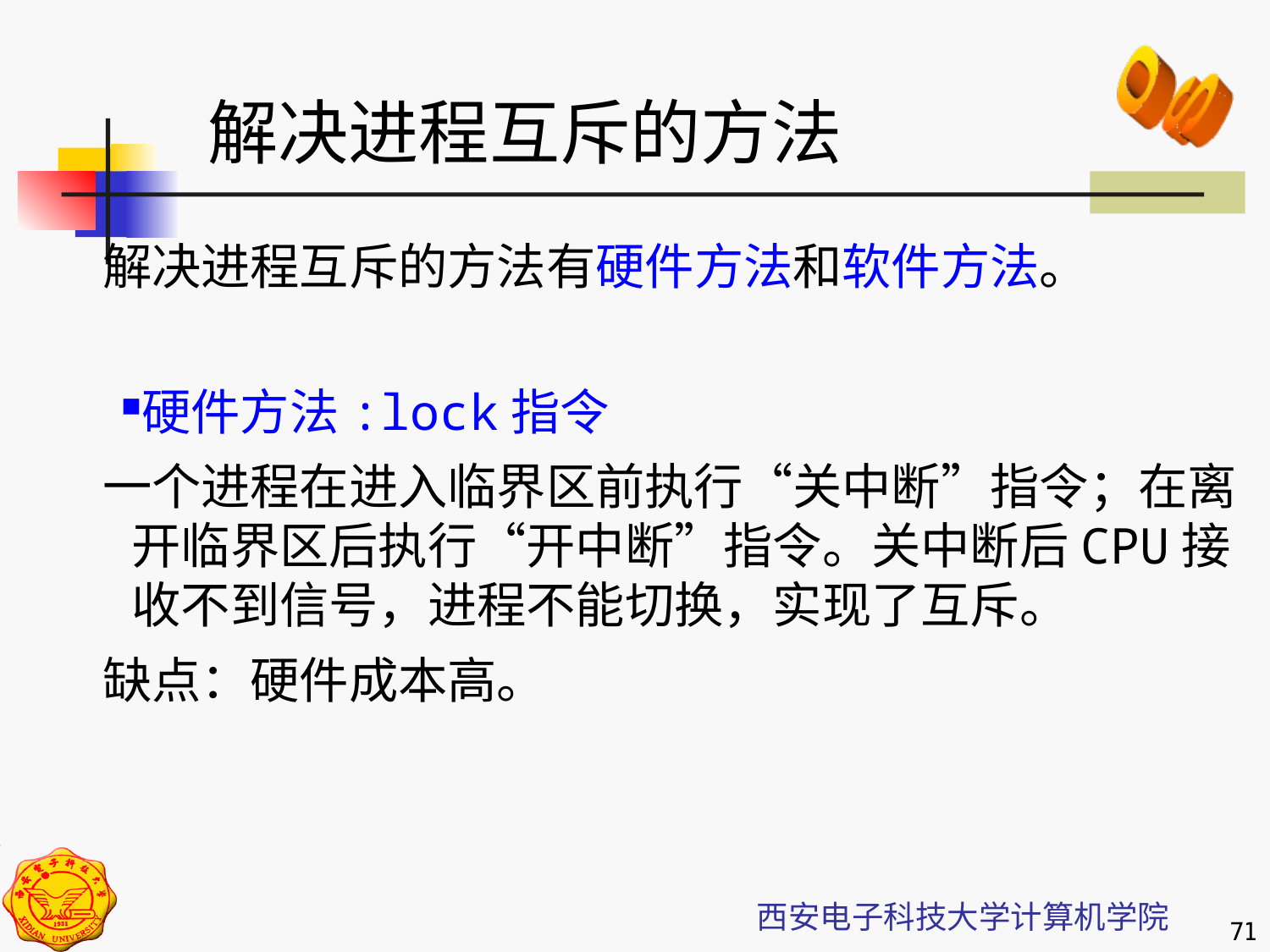

解决进程互斥的方法
   解决进程互斥的方法有硬件方法和软件方法。

硬件方法:lock指令
   一个进程在进入临界区前执行“关中断”指令；在离开临界区后执行“开中断”指令。关中断后CPU接收不到信号，进程不能切换，实现了互斥。
   缺点：硬件成本高。
71